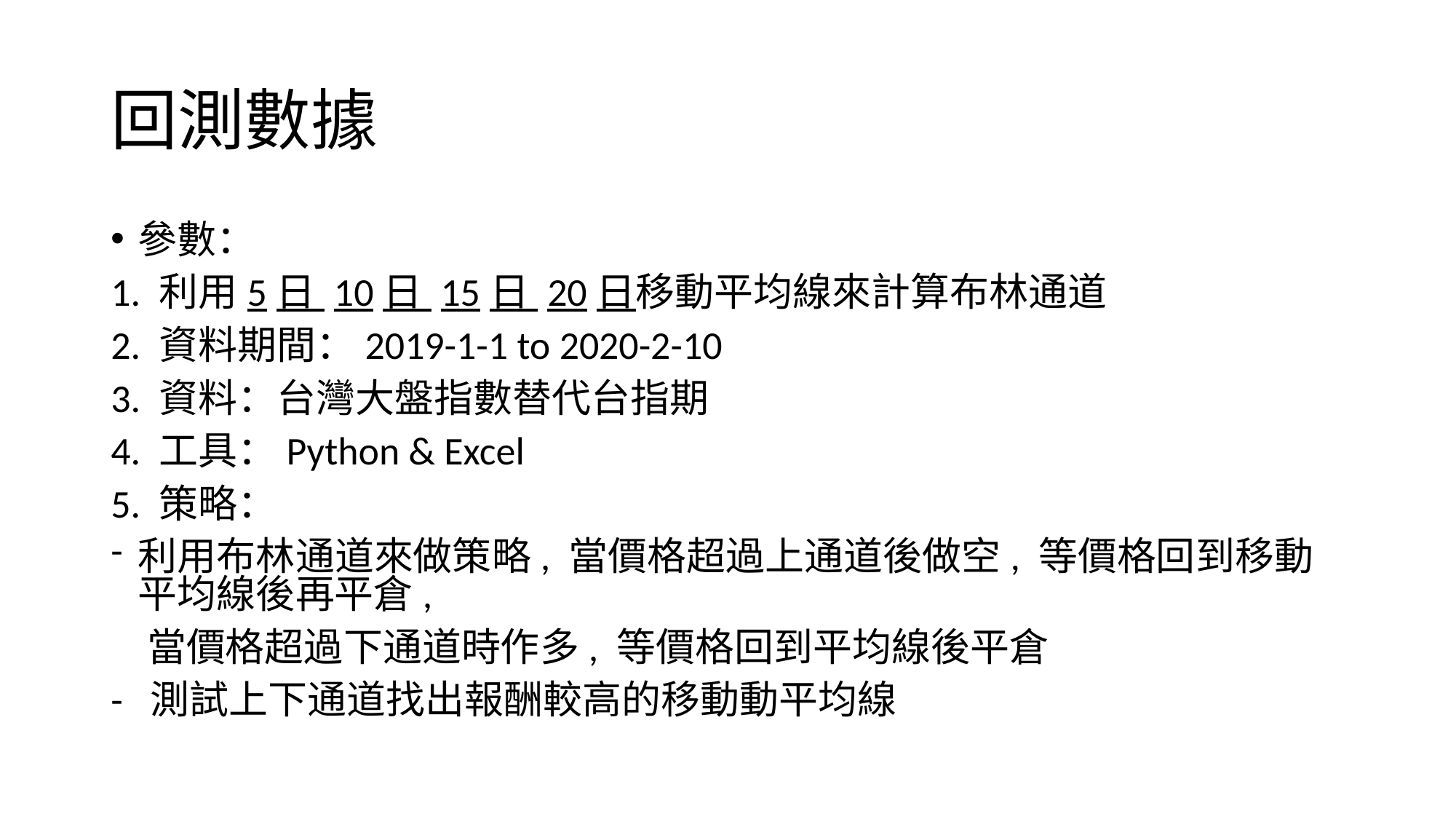

# 回測數據
參數：
1. 利用5日 10日 15日 20日移動平均線來計算布林通道
2. 資料期間：2019-1-1 to 2020-2-10
3. 資料：台灣大盤指數替代台指期
4. 工具：Python & Excel
5. 策略：
利用布林通道來做策略, 當價格超過上通道後做空, 等價格回到移動平均線後再平倉,
   當價格超過下通道時作多, 等價格回到平均線後平倉
-  測試上下通道找出報酬較高的移動動平均線